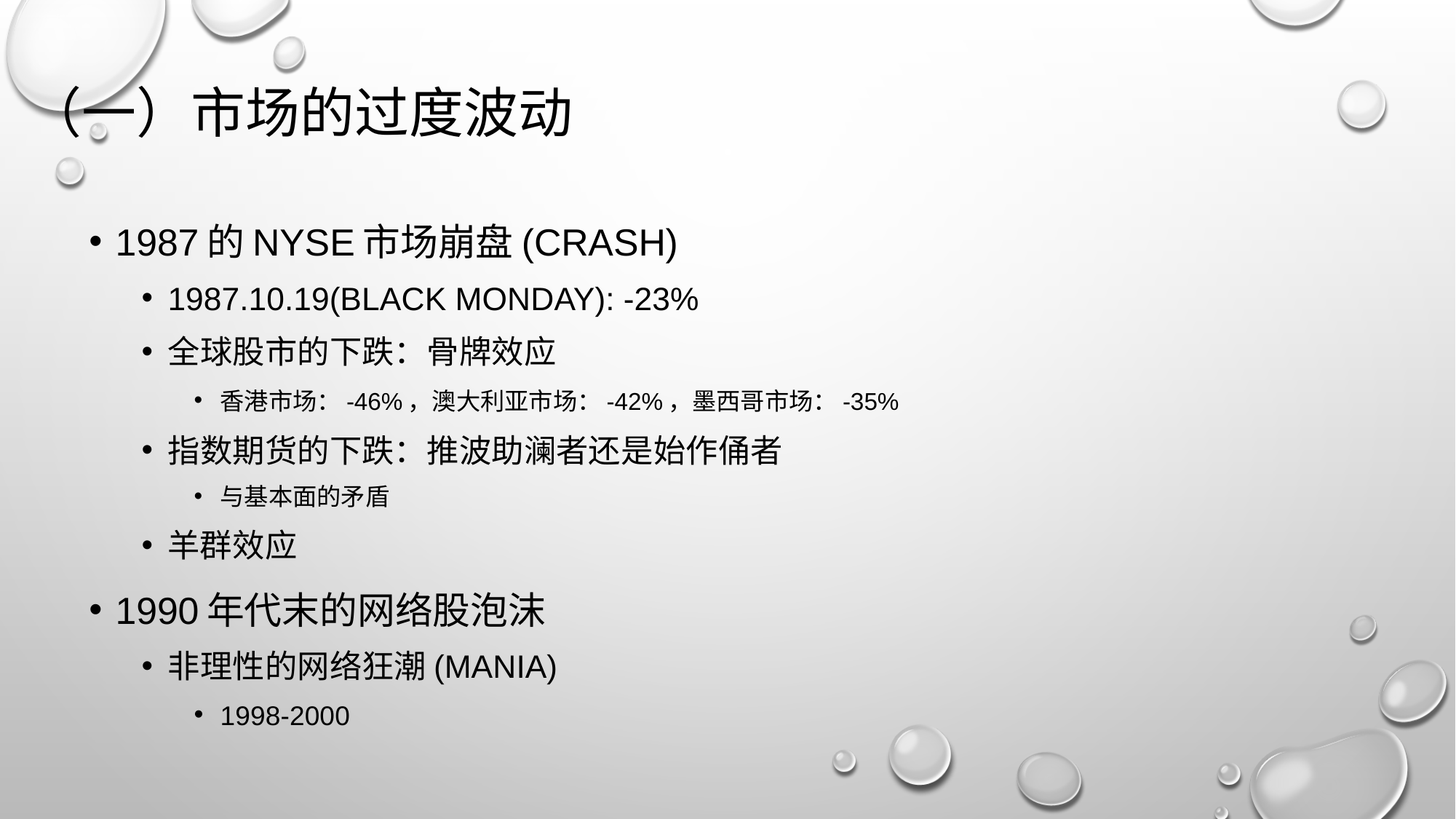

# （一）市场的过度波动
1987的NYSE市场崩盘(crash)
1987.10.19(black Monday): -23%
全球股市的下跌：骨牌效应
香港市场：-46%，澳大利亚市场：-42%，墨西哥市场：-35%
指数期货的下跌：推波助澜者还是始作俑者
与基本面的矛盾
羊群效应
1990年代末的网络股泡沫
非理性的网络狂潮(mania)
1998-2000